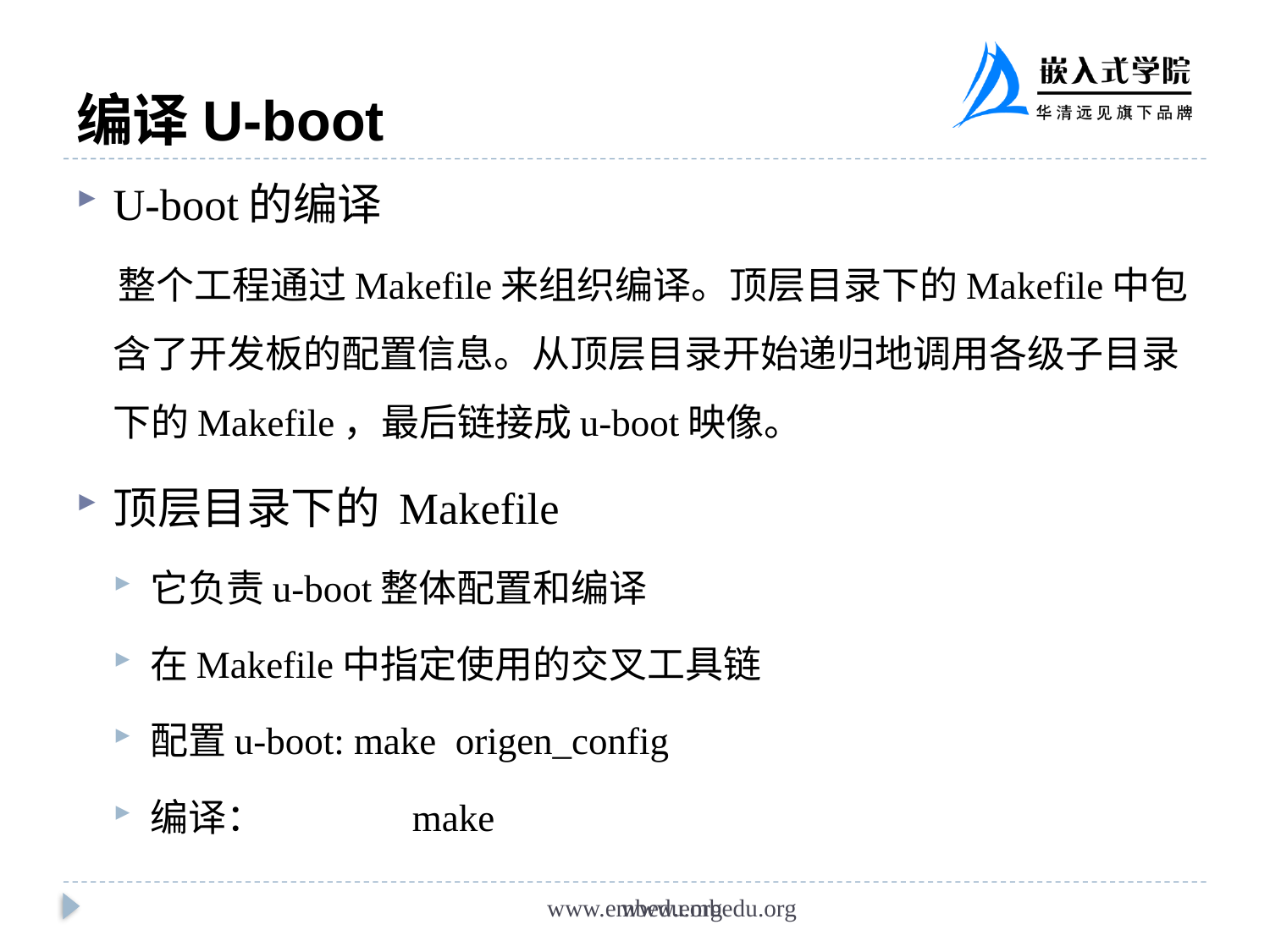

# 编译U-boot
U-boot的编译
    整个工程通过Makefile来组织编译。顶层目录下的Makefile中包含了开发板的配置信息。从顶层目录开始递归地调用各级子目录下的Makefile，最后链接成u-boot映像。
顶层目录下的 Makefile
它负责u-boot整体配置和编译
在Makefile中指定使用的交叉工具链
配置u-boot: make  origen_config
编译： 	   make

www.embedu.org
www.embedu.org